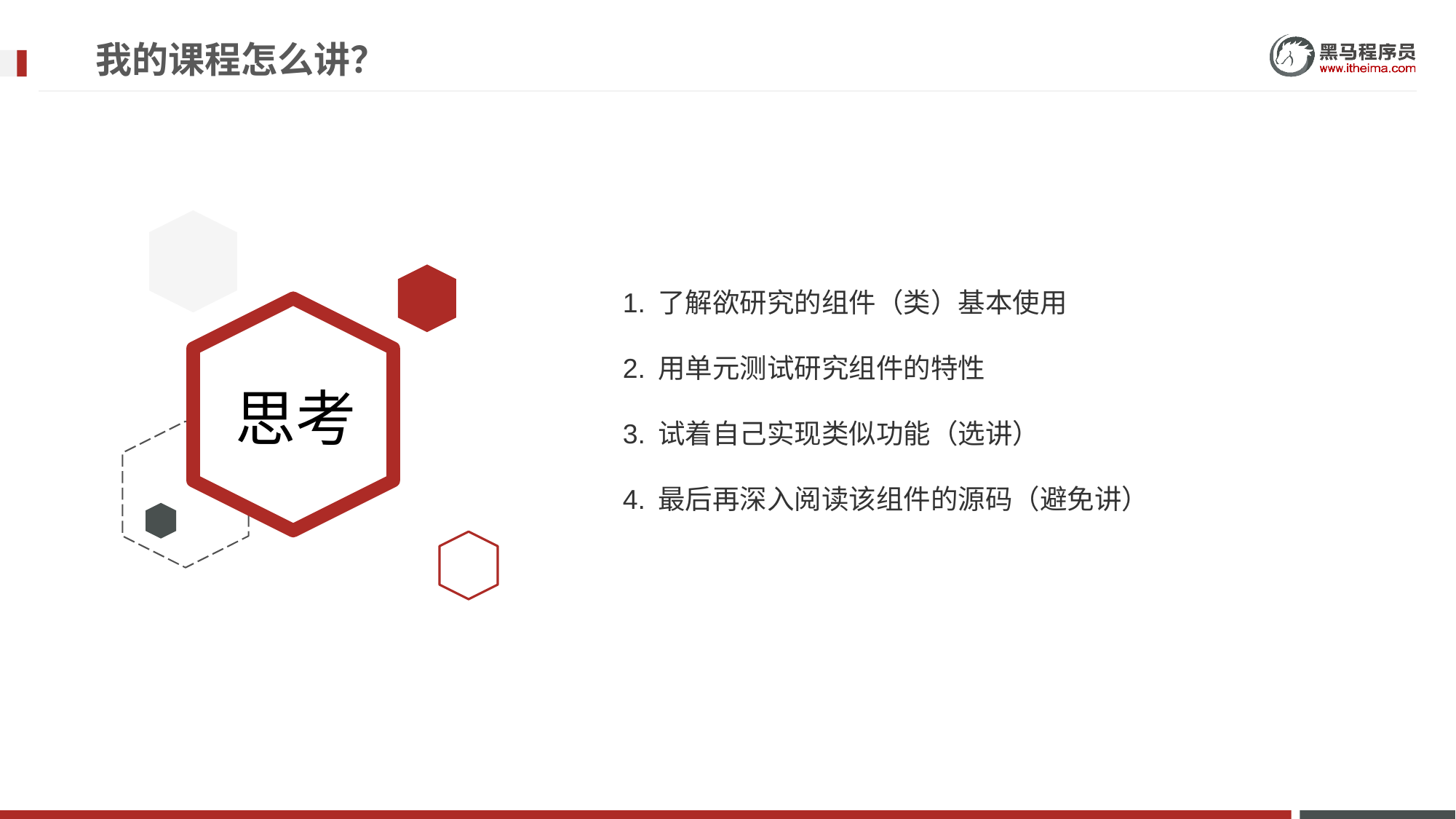

# 我的课程怎么讲？

 了解欲研究的组件（类）基本使用

 用单元测试研究组件的特性

 试着自己实现类似功能（选讲）

 最后再深入阅读该组件的源码（避免讲）